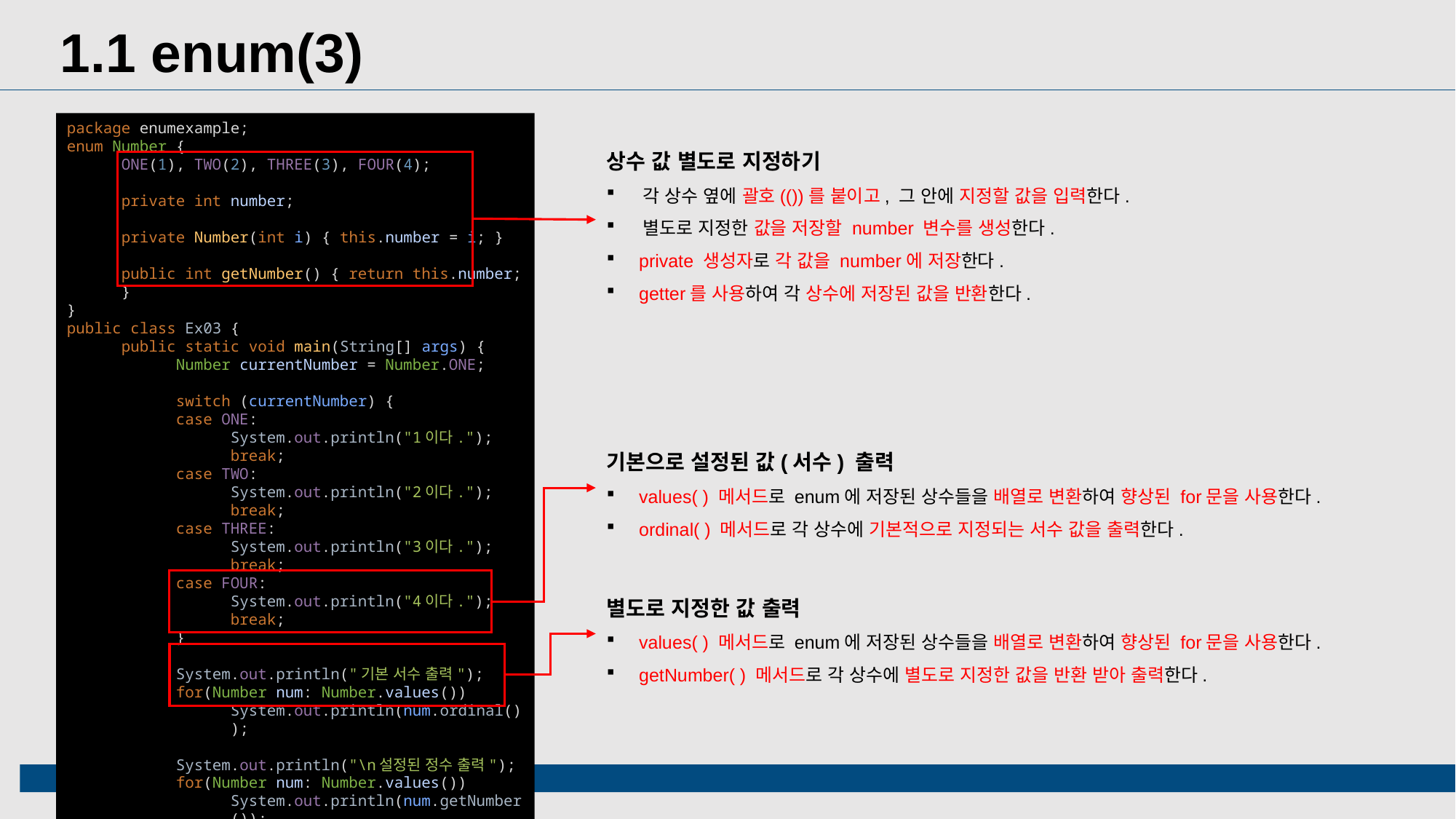

1.1 enum(3)
package enumexample;
enum Number {
ONE(1), TWO(2), THREE(3), FOUR(4);

private int number;

private Number(int i) { this.number = i; }

public int getNumber() { return this.number; }
}
public class Ex03 {
public static void main(String[] args) {
Number currentNumber = Number.ONE;

switch (currentNumber) {
case ONE:
System.out.println("1이다."); break;
case TWO:
System.out.println("2이다."); break;
case THREE:
System.out.println("3이다."); break;
case FOUR:
System.out.println("4이다."); break;
}

System.out.println("기본 서수 출력");
for(Number num: Number.values())
System.out.println(num.ordinal());

System.out.println("\n설정된 정수 출력");
for(Number num: Number.values())
System.out.println(num.getNumber());
}
}
상수 값 별도로 지정하기
 각 상수 옆에 괄호(())를 붙이고, 그 안에 지정할 값을 입력한다.
 별도로 지정한 값을 저장할 number 변수를 생성한다.
 private 생성자로 각 값을 number에 저장한다.
 getter를 사용하여 각 상수에 저장된 값을 반환한다.

기본으로 설정된 값(서수) 출력
 values( ) 메서드로 enum에 저장된 상수들을 배열로 변환하여 향상된 for문을 사용한다.
 ordinal( ) 메서드로 각 상수에 기본적으로 지정되는 서수 값을 출력한다.

별도로 지정한 값 출력
 values( ) 메서드로 enum에 저장된 상수들을 배열로 변환하여 향상된 for문을 사용한다.
 getNumber( ) 메서드로 각 상수에 별도로 지정한 값을 반환 받아 출력한다.